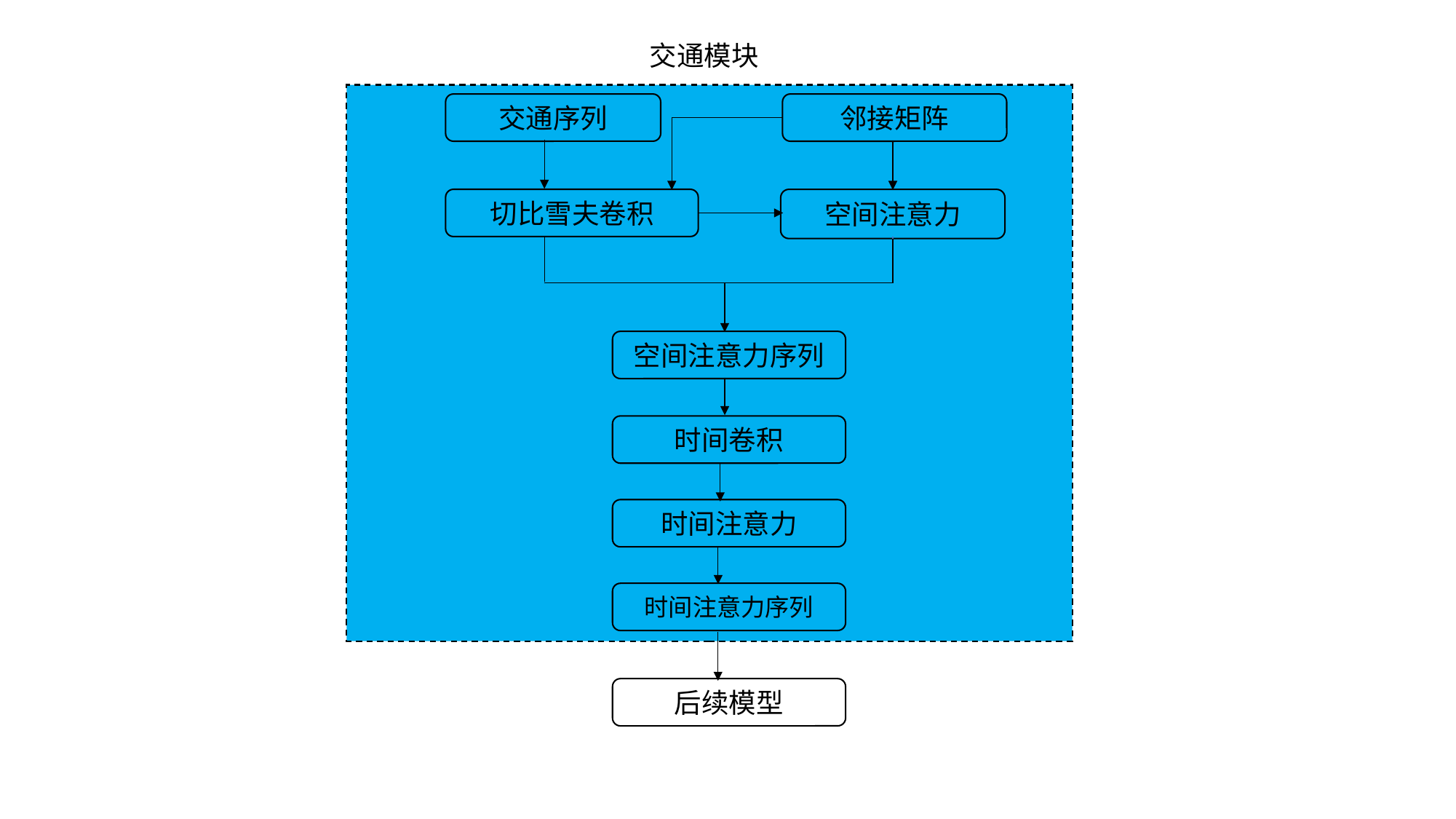

交通模块

交通序列
邻接矩阵
切比雪夫卷积
空间注意力
空间注意力序列
时间卷积
时间注意力
时间注意力序列
后续模型